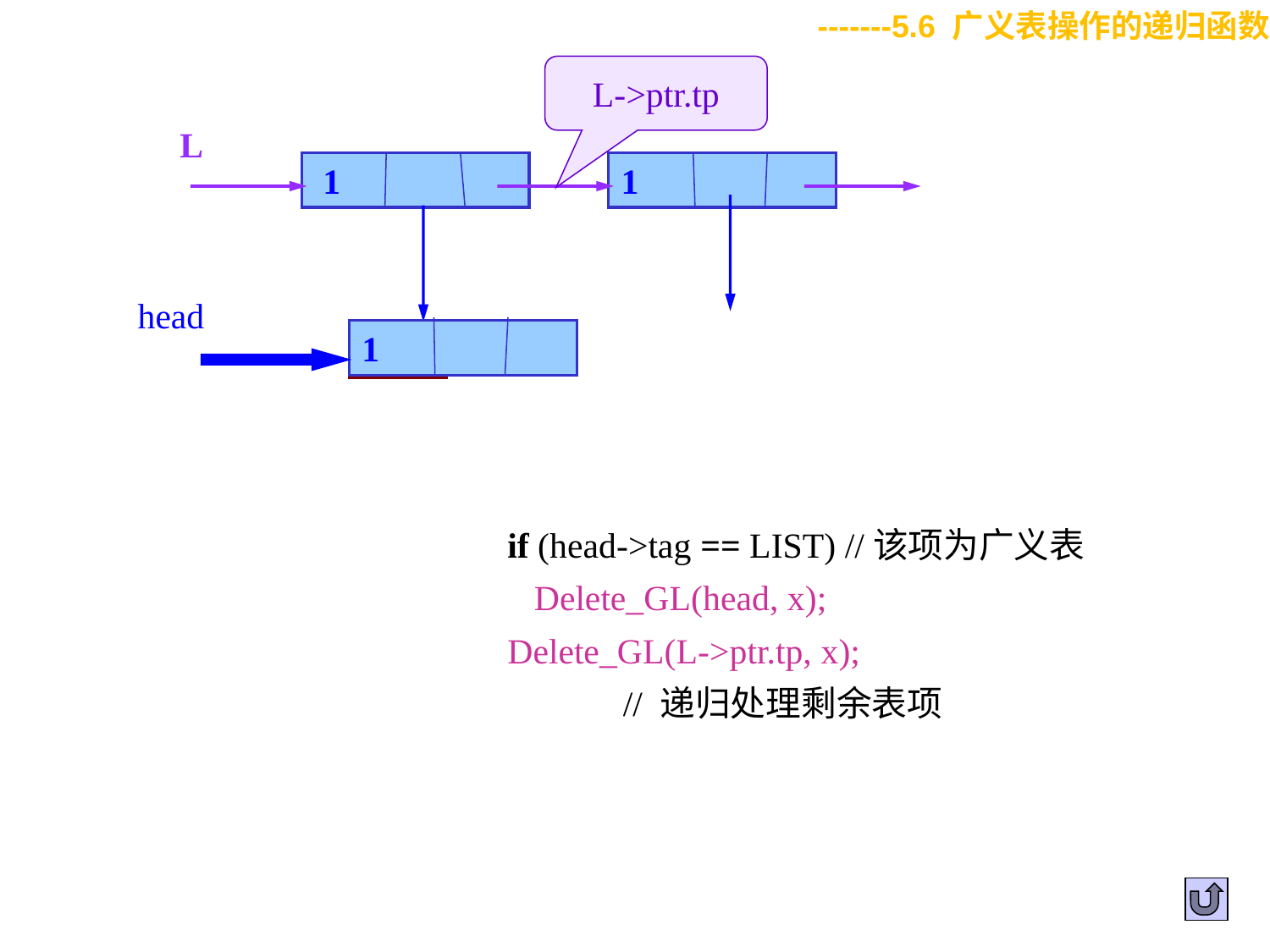

-------5.6 广义表操作的递归函数
L->ptr.tp
L
 1

1

head

1

0   a

if (head->tag == LIST) //该项为广义表
   Delete_GL(head, x);
Delete_GL(L->ptr.tp, x);
             // 递归处理剩余表项